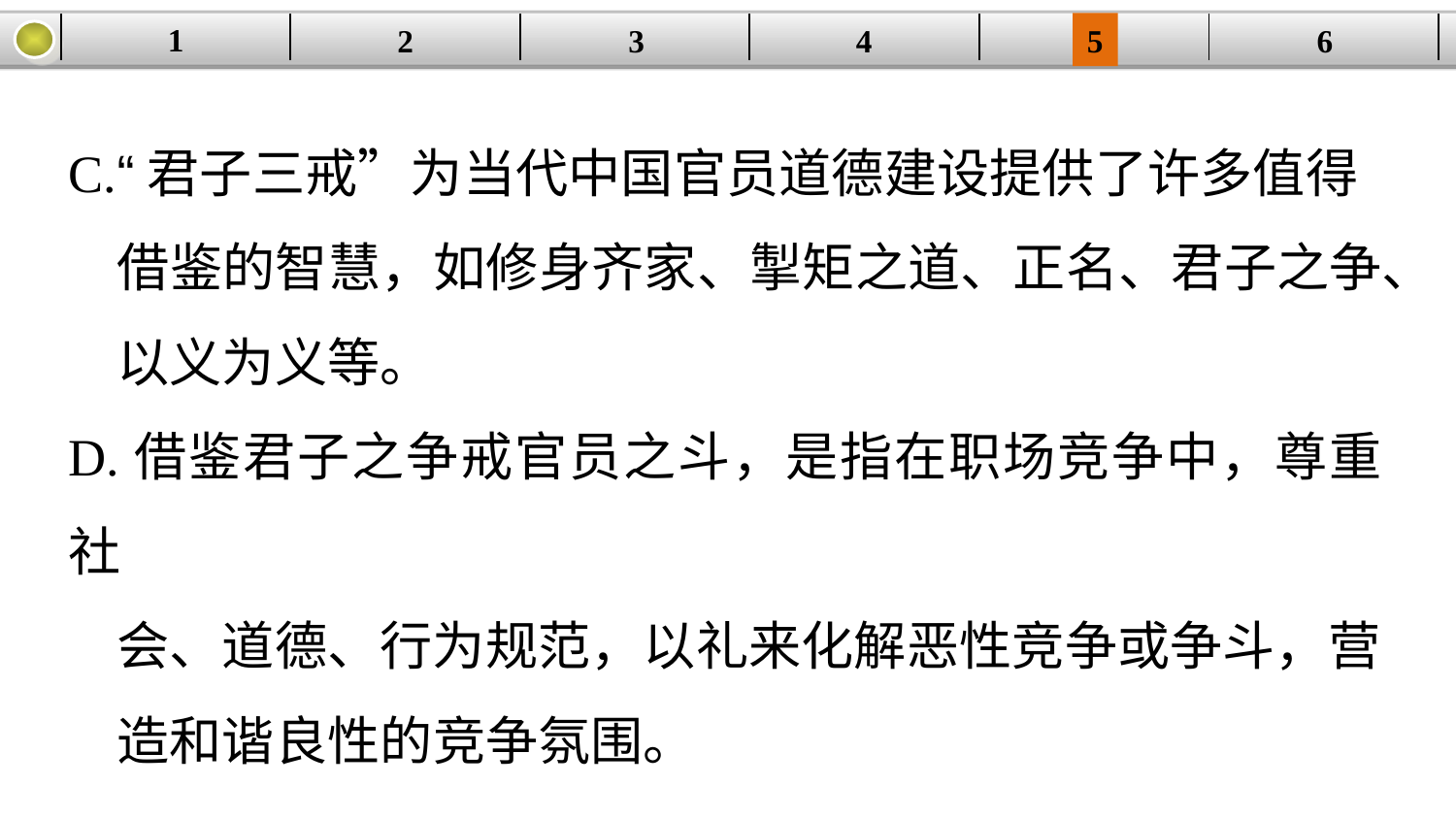

1
3
4
5
6
2
|  |  |  |  |  |  |
| --- | --- | --- | --- | --- | --- |

C.“君子三戒”为当代中国官员道德建设提供了许多值得
   借鉴的智慧，如修身齐家、掣矩之道、正名、君子之争、
   以义为义等。
D.借鉴君子之争戒官员之斗，是指在职场竞争中，尊重社
   会、道德、行为规范，以礼来化解恶性竞争或争斗，营
   造和谐良性的竞争氛围。